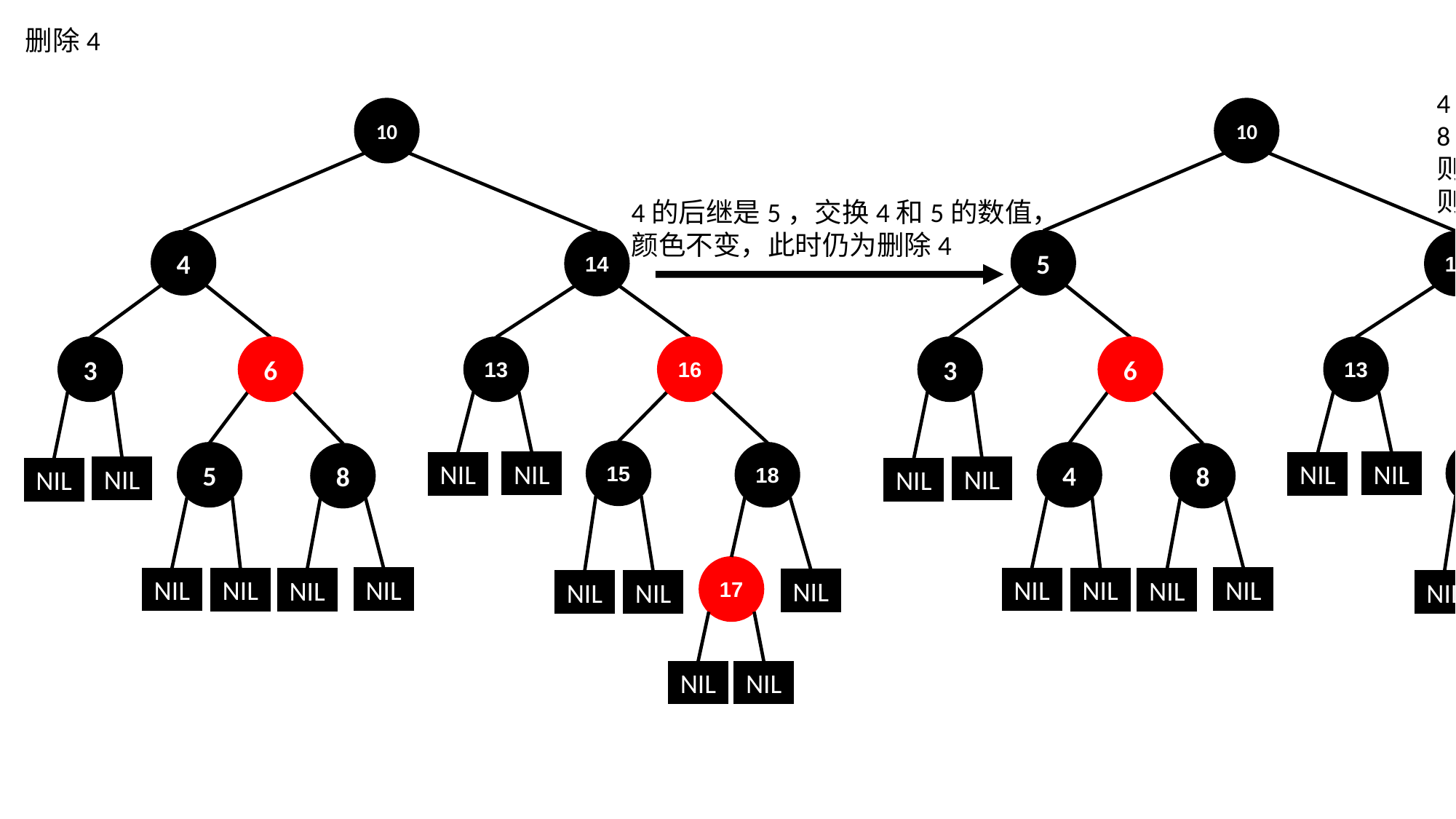

删除4
4为黑色，4的左右孩子都为空，并且4的兄弟节点
8为黑色，并且8的左右孩子都为黑色。
则将兄弟8变为红色，由于4的父亲6是红色，
则将6变为黑色，最后删除4
10
10
10
4的后继是5，交换4和5的数值，
颜色不变，此时仍为删除4
4
5
5
14
14
14
3
6
13
16
3
6
13
16
3
6
13
16
15
15
15
5
18
4
18
18
8
8
8
NIL
NIL
NIL
NIL
NIL
NIL
NIL
NIL
NIL
NIL
NIL
NIL
NIL
17
17
17
NIL
NIL
NIL
NIL
NIL
NIL
NIL
NIL
NIL
NIL
NIL
NIL
NIL
NIL
NIL
NIL
NIL
NIL
NIL
NIL
NIL
NIL
NIL
NIL
NIL